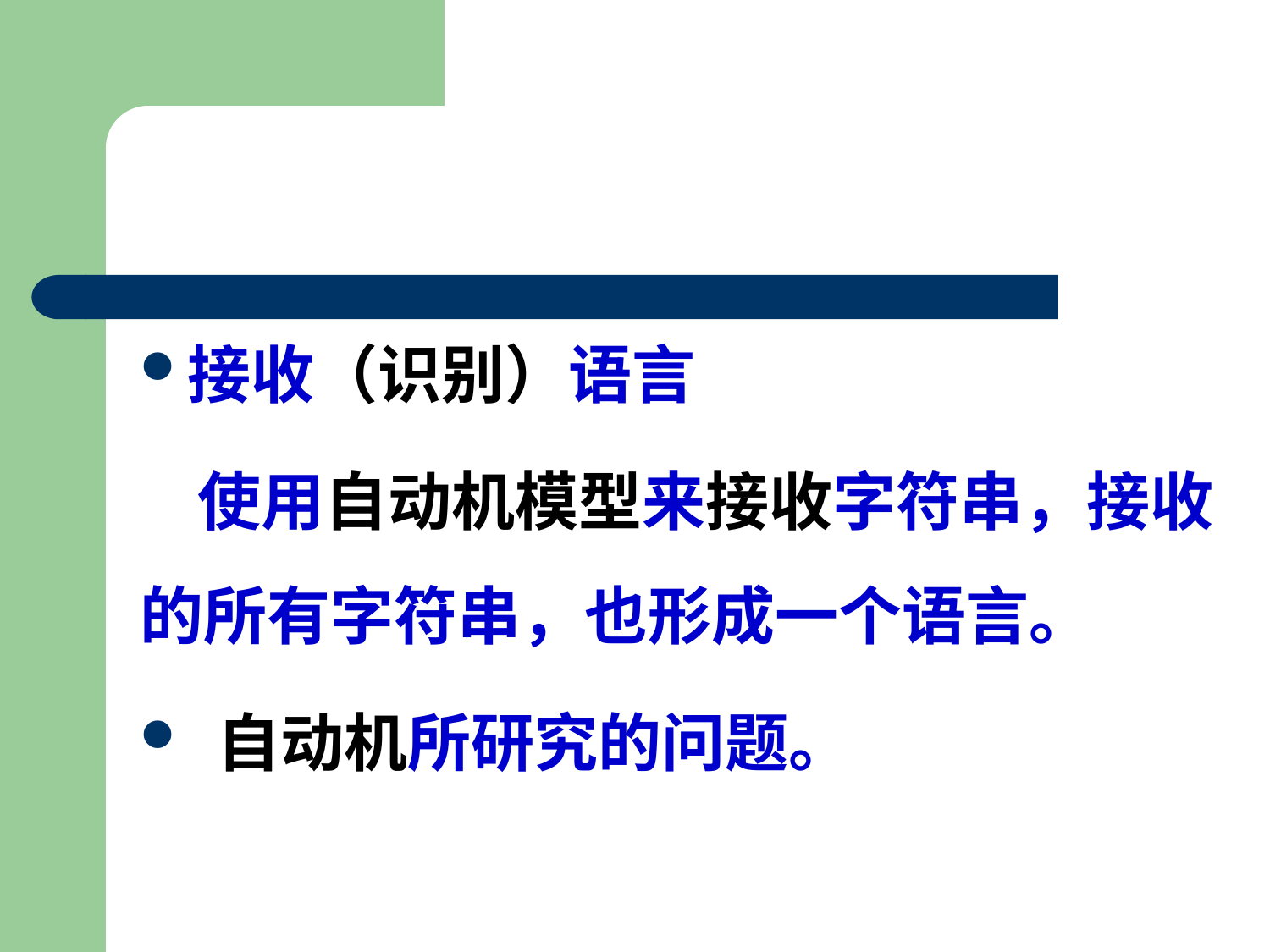

#
接收（识别）语言
   使用自动机模型来接收字符串，接收的所有字符串，也形成一个语言。
 自动机所研究的问题。